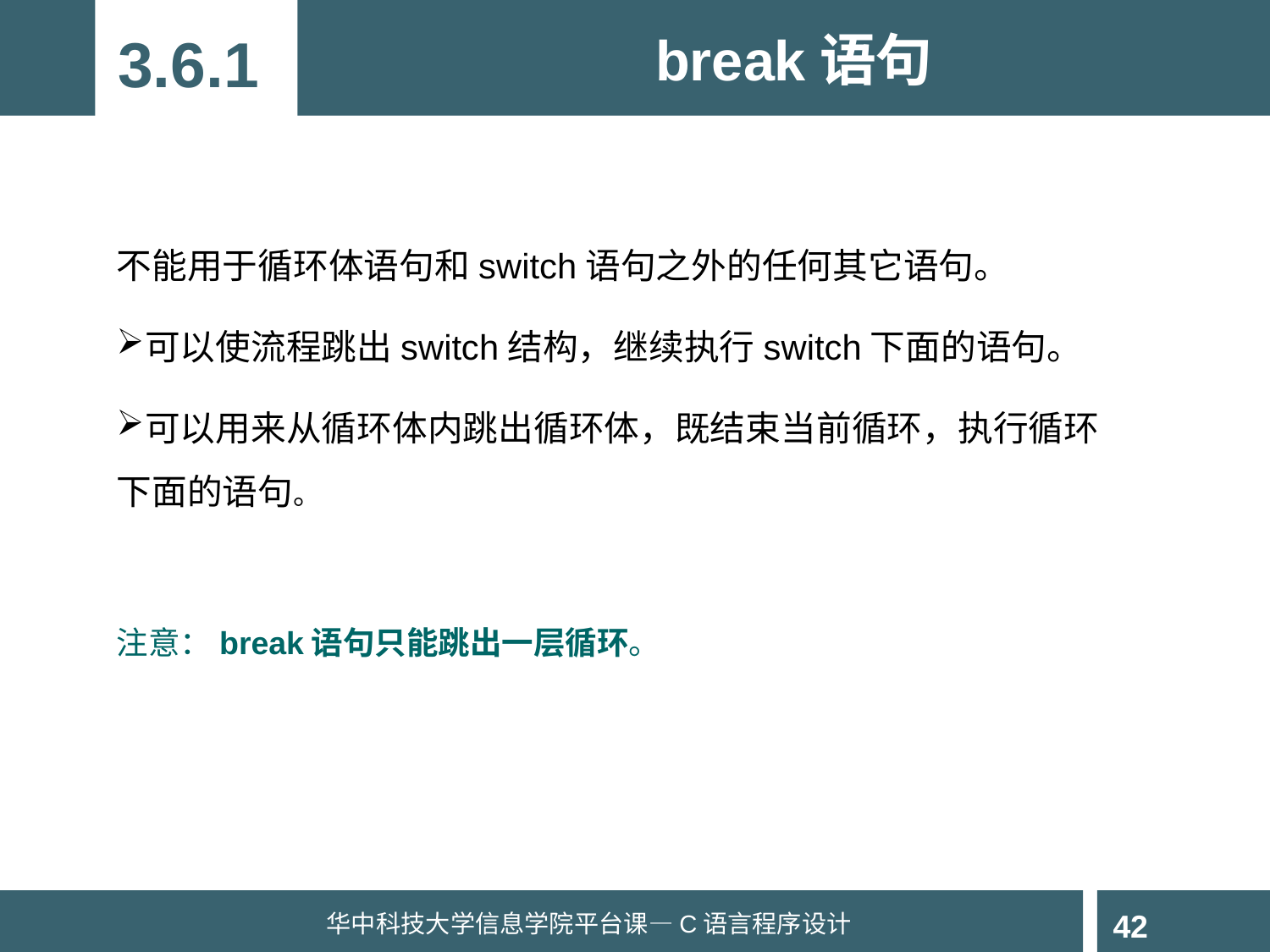

3.6.1
break语句
不能用于循环体语句和switch语句之外的任何其它语句。
可以使流程跳出switch结构，继续执行switch下面的语句。
可以用来从循环体内跳出循环体，既结束当前循环，执行循环下面的语句。

注意：break语句只能跳出一层循环。